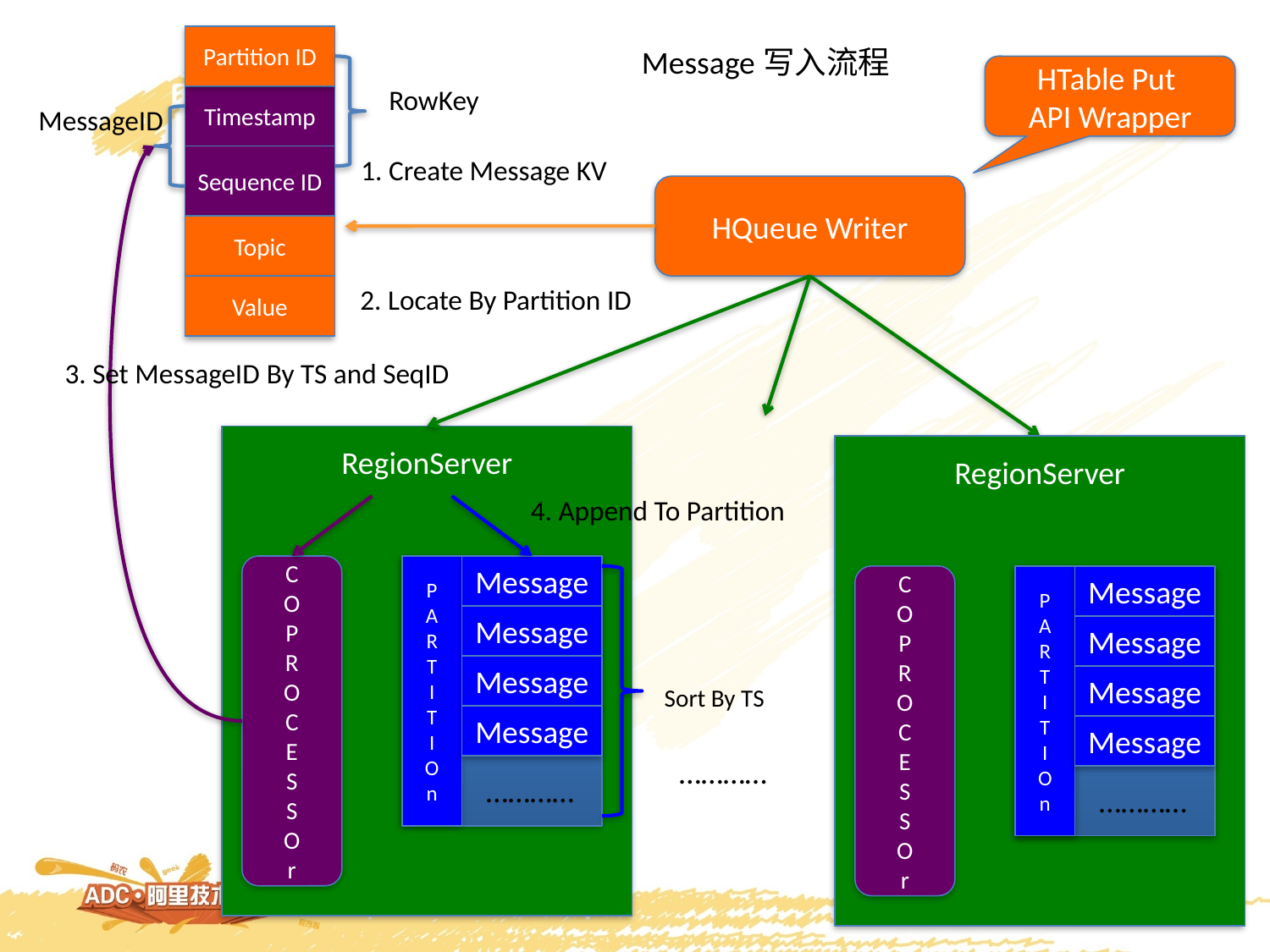

Partition ID
Message写入流程

HTable Put
API Wrapper
RowKey
Timestamp
MessageID

Sequence ID
1. Create Message KV
HQueue Writer
Topic
Value
2. Locate By Partition ID
3. Set MessageID By TS and SeqID
RegionServer

RegionServer

4. Append To Partition
C
O
P
R
O
C
E
S
S
O
r

P
A
R
T
I
T
I
O
n
Message

C
O
P
R
O
C
E
S
S
O
r

P
A
R
T
I
T
I
O
n
Message
Message
Message
Message
Message
Sort By TS
Message
Message
…………
…………
…………